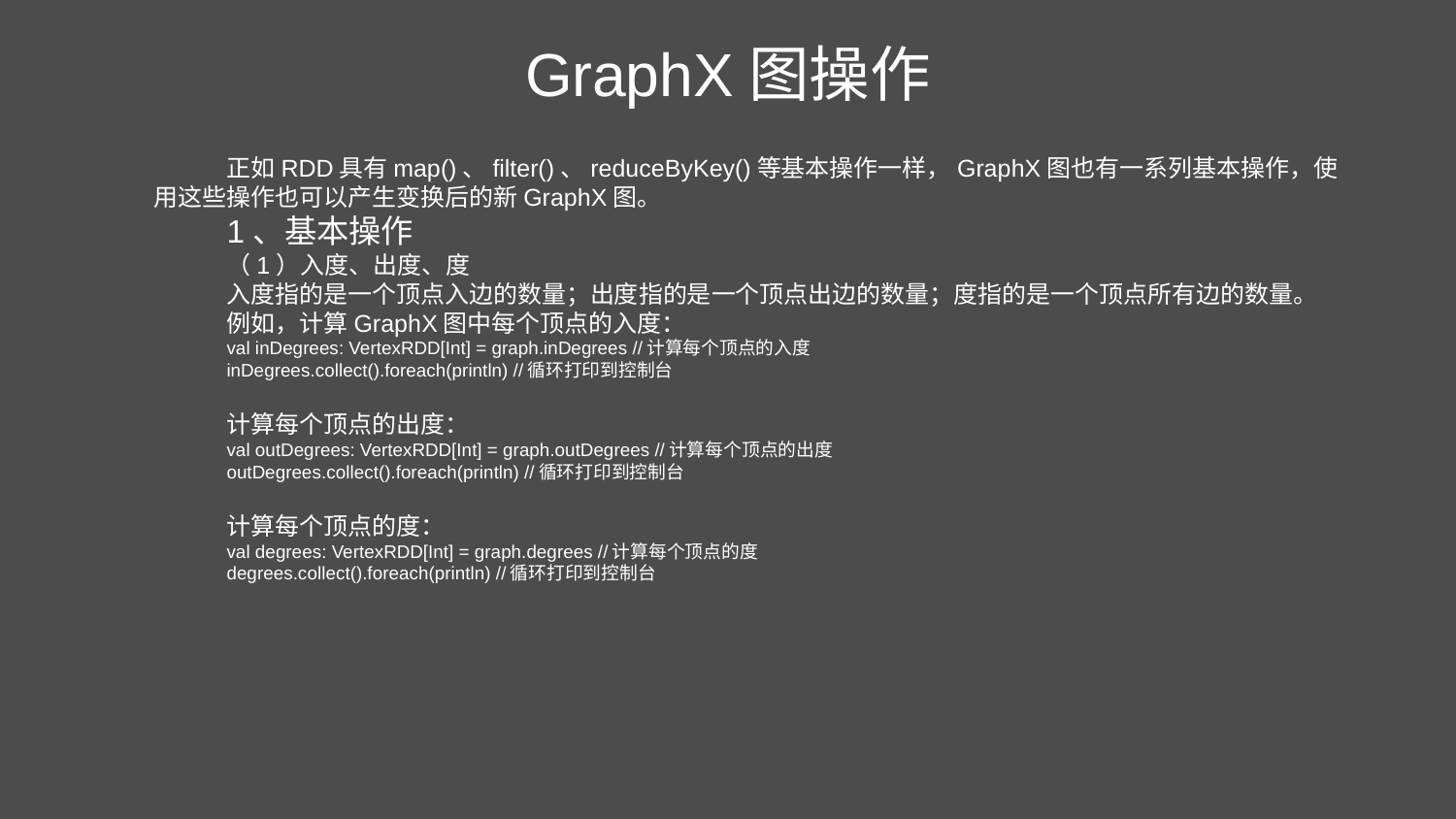

GraphX图操作

正如RDD具有map()、filter()、reduceByKey()等基本操作一样，GraphX图也有一系列基本操作，使用这些操作也可以产生变换后的新GraphX图。
1、基本操作
（1）入度、出度、度
入度指的是一个顶点入边的数量；出度指的是一个顶点出边的数量；度指的是一个顶点所有边的数量。
例如，计算GraphX图中每个顶点的入度：
val inDegrees: VertexRDD[Int] = graph.inDegrees //计算每个顶点的入度
inDegrees.collect().foreach(println) //循环打印到控制台

计算每个顶点的出度：
val outDegrees: VertexRDD[Int] = graph.outDegrees //计算每个顶点的出度
outDegrees.collect().foreach(println) //循环打印到控制台

计算每个顶点的度：
val degrees: VertexRDD[Int] = graph.degrees //计算每个顶点的度
degrees.collect().foreach(println) //循环打印到控制台